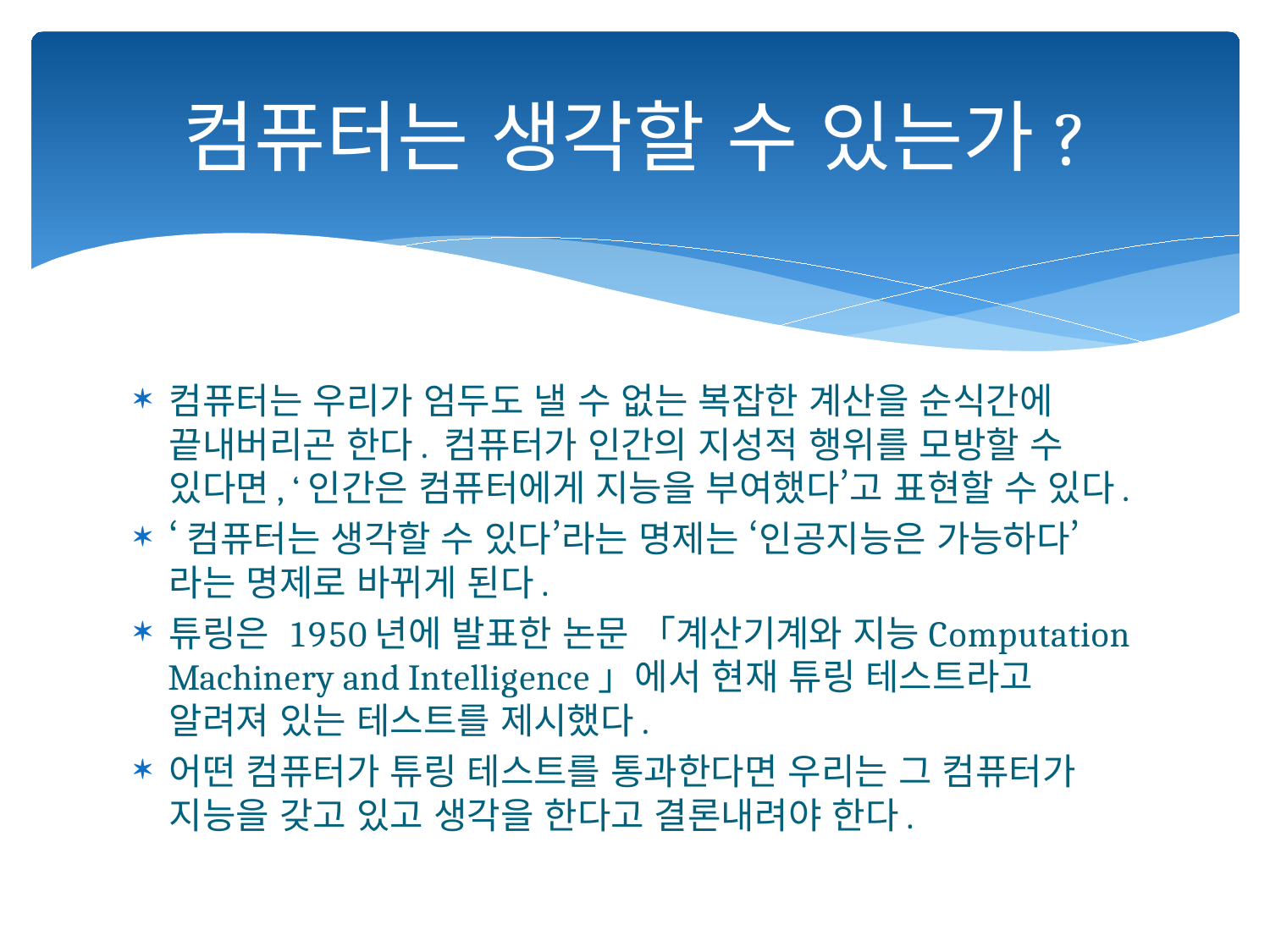

# 컴퓨터는 생각할 수 있는가?
컴퓨터는 우리가 엄두도 낼 수 없는 복잡한 계산을 순식간에 끝내버리곤 한다. 컴퓨터가 인간의 지성적 행위를 모방할 수 있다면, ‘인간은 컴퓨터에게 지능을 부여했다’고 표현할 수 있다.
‘컴퓨터는 생각할 수 있다’라는 명제는 ‘인공지능은 가능하다’라는 명제로 바뀌게 된다.
튜링은 1950년에 발표한 논문 「계산기계와 지능Computation Machinery and Intelligence」에서 현재 튜링 테스트라고 알려져 있는 테스트를 제시했다.
어떤 컴퓨터가 튜링 테스트를 통과한다면 우리는 그 컴퓨터가 지능을 갖고 있고 생각을 한다고 결론내려야 한다.